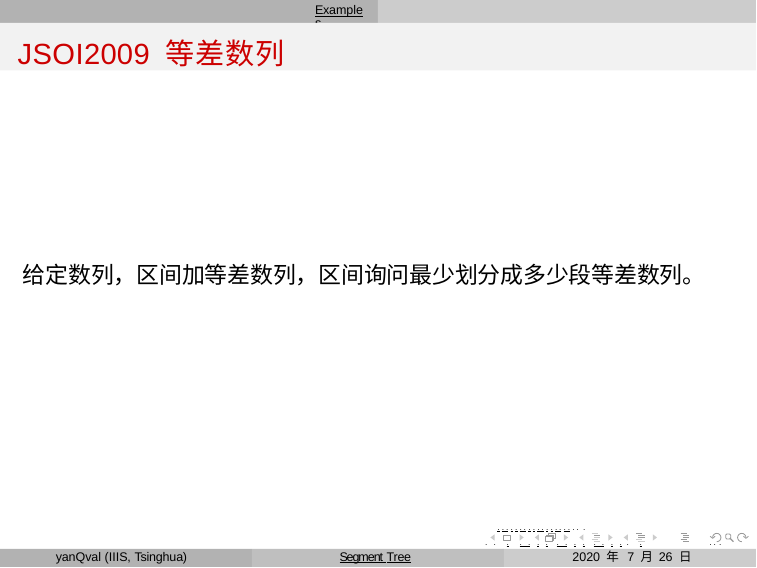

Examples
JSOI2009 等差数列
给定数列，区间加等差数列，区间询问最少划分成多少段等差数列。
. . . . . . . . . . . . . . . . . . . .
.   .     .     .   .   .   .    .   .   .   .    .   .   .   . .     .	. . .
2020 年  7 月 26 日	20 / 29

yanQval (IIIS, Tsinghua)
Segment Tree